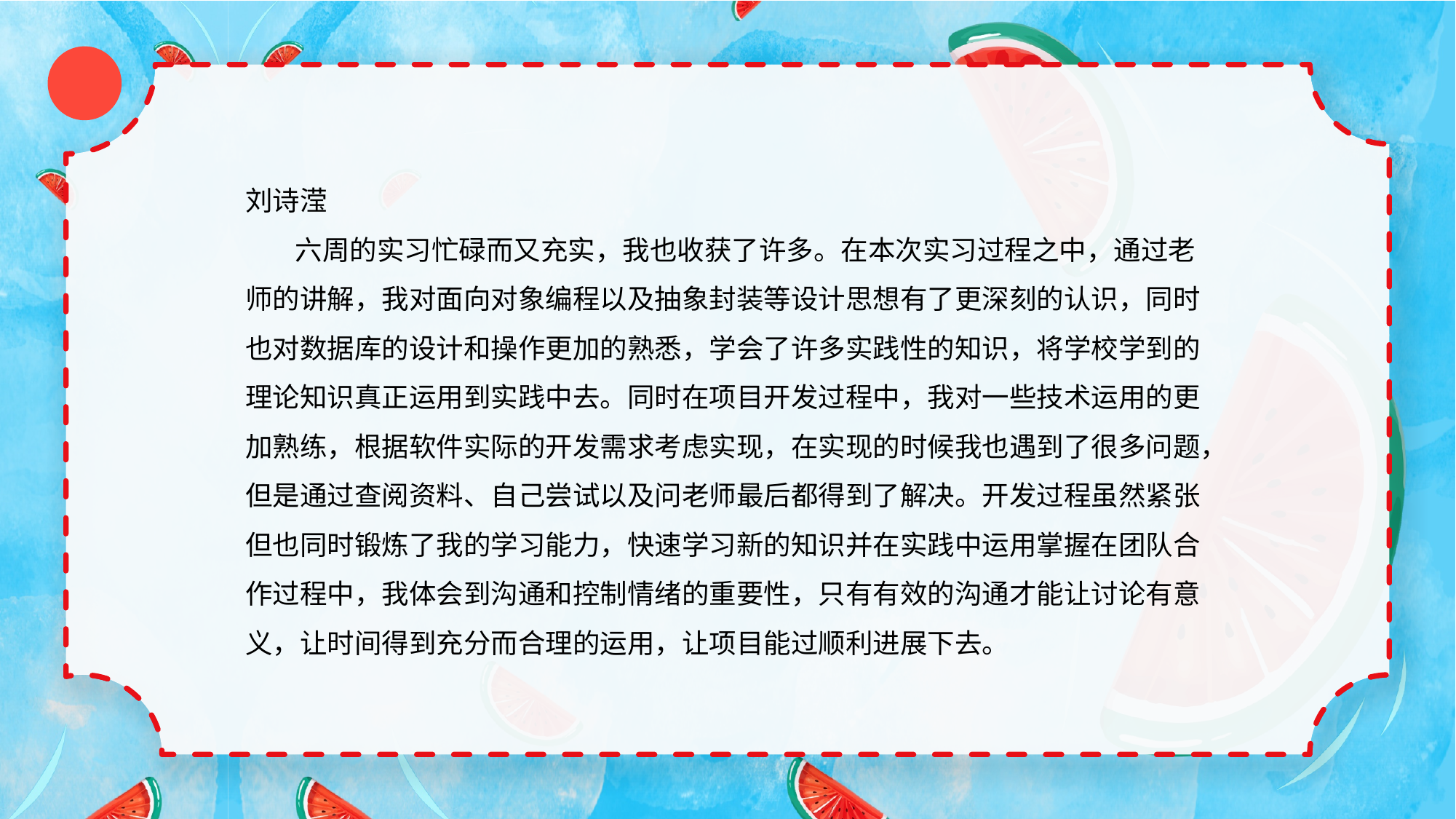

刘诗滢
       六周的实习忙碌而又充实，我也收获了许多。在本次实习过程之中，通过老师的讲解，我对面向对象编程以及抽象封装等设计思想有了更深刻的认识，同时也对数据库的设计和操作更加的熟悉，学会了许多实践性的知识，将学校学到的理论知识真正运用到实践中去。同时在项目开发过程中，我对一些技术运用的更加熟练，根据软件实际的开发需求考虑实现，在实现的时候我也遇到了很多问题，但是通过查阅资料、自己尝试以及问老师最后都得到了解决。开发过程虽然紧张但也同时锻炼了我的学习能力，快速学习新的知识并在实践中运用掌握在团队合作过程中，我体会到沟通和控制情绪的重要性，只有有效的沟通才能让讨论有意义，让时间得到充分而合理的运用，让项目能过顺利进展下去。